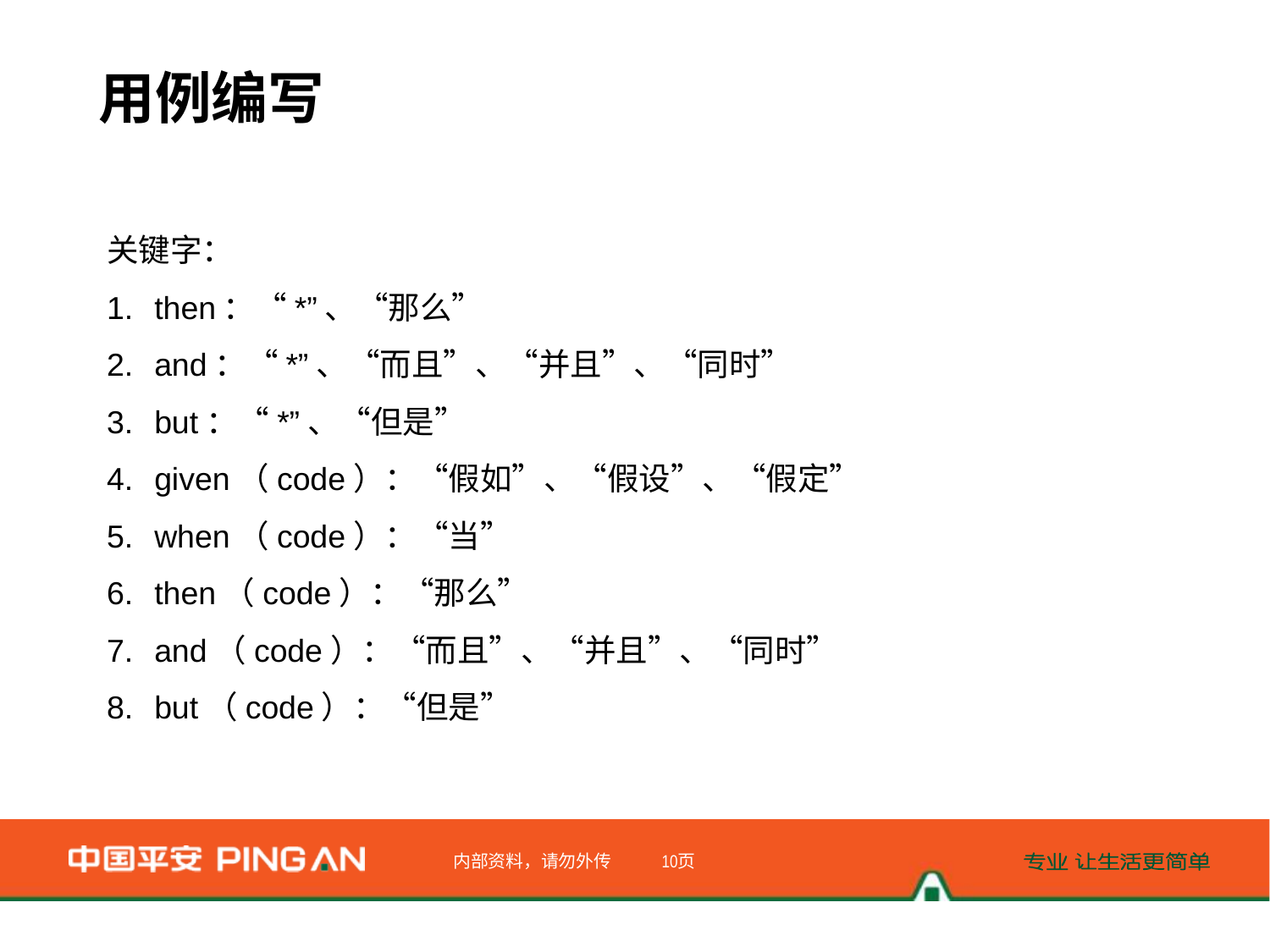

用例编写
关键字：
then：“*”、“那么”
and：“*”、“而且”、“并且”、“同时”
but：“*”、“但是”
given（code）：“假如”、“假设”、“假定”
when（code）：“当”
then（code）：“那么”
and（code）：“而且”、“并且”、“同时”
but（code）：“但是”